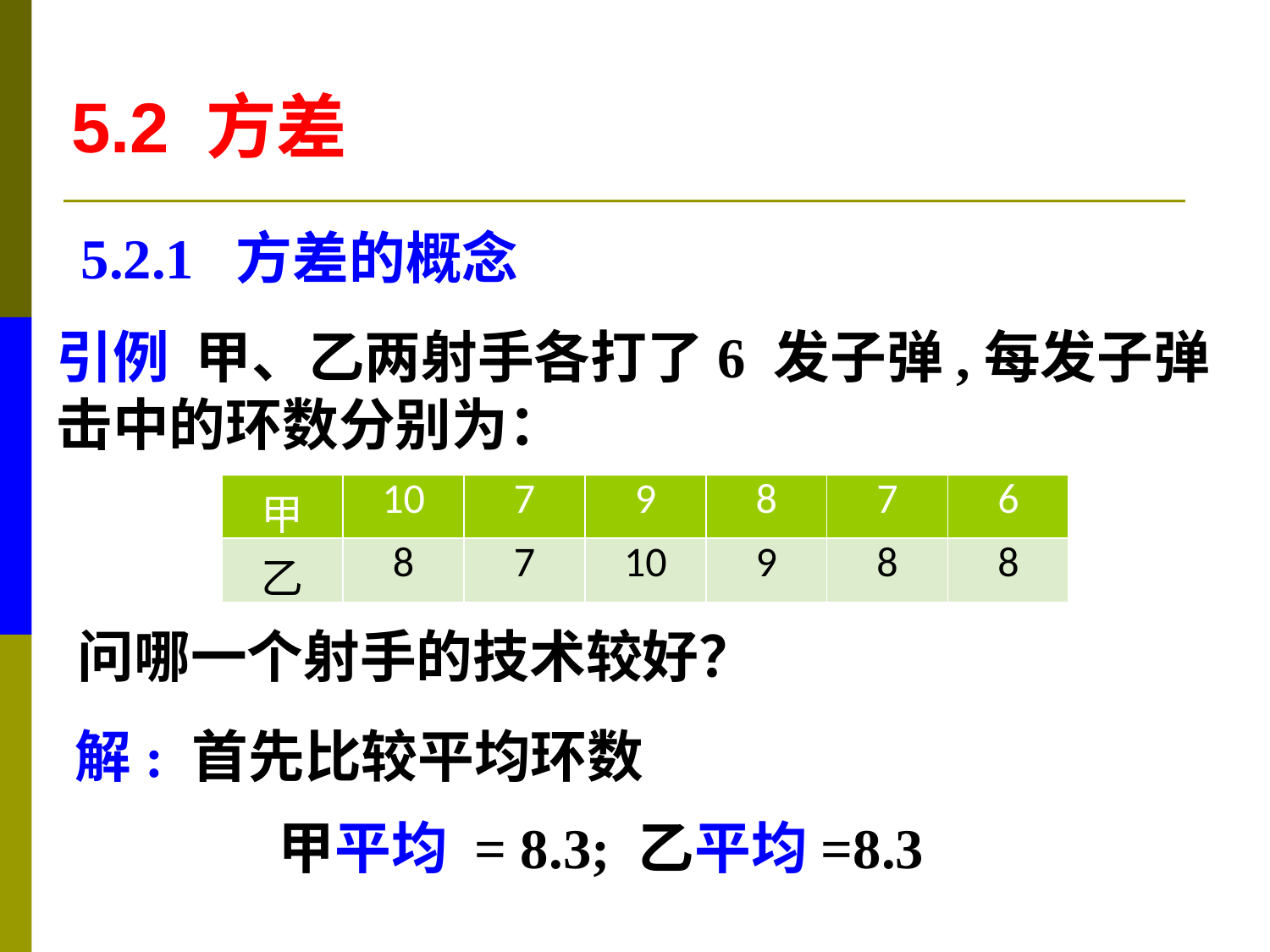

5.2 方差
5.2.1  方差的概念
引例  甲、乙两射手各打了6 发子弹,每发子弹
击中的环数分别为：
| 甲 | 10 | 7 | 9 | 8 | 7 | 6 |
| --- | --- | --- | --- | --- | --- | --- |
| 乙 | 8 | 7 | 10 | 9 | 8 | 8 |
问哪一个射手的技术较好？
解: 首先比较平均环数
甲平均 = 8.3; 乙平均=8.3